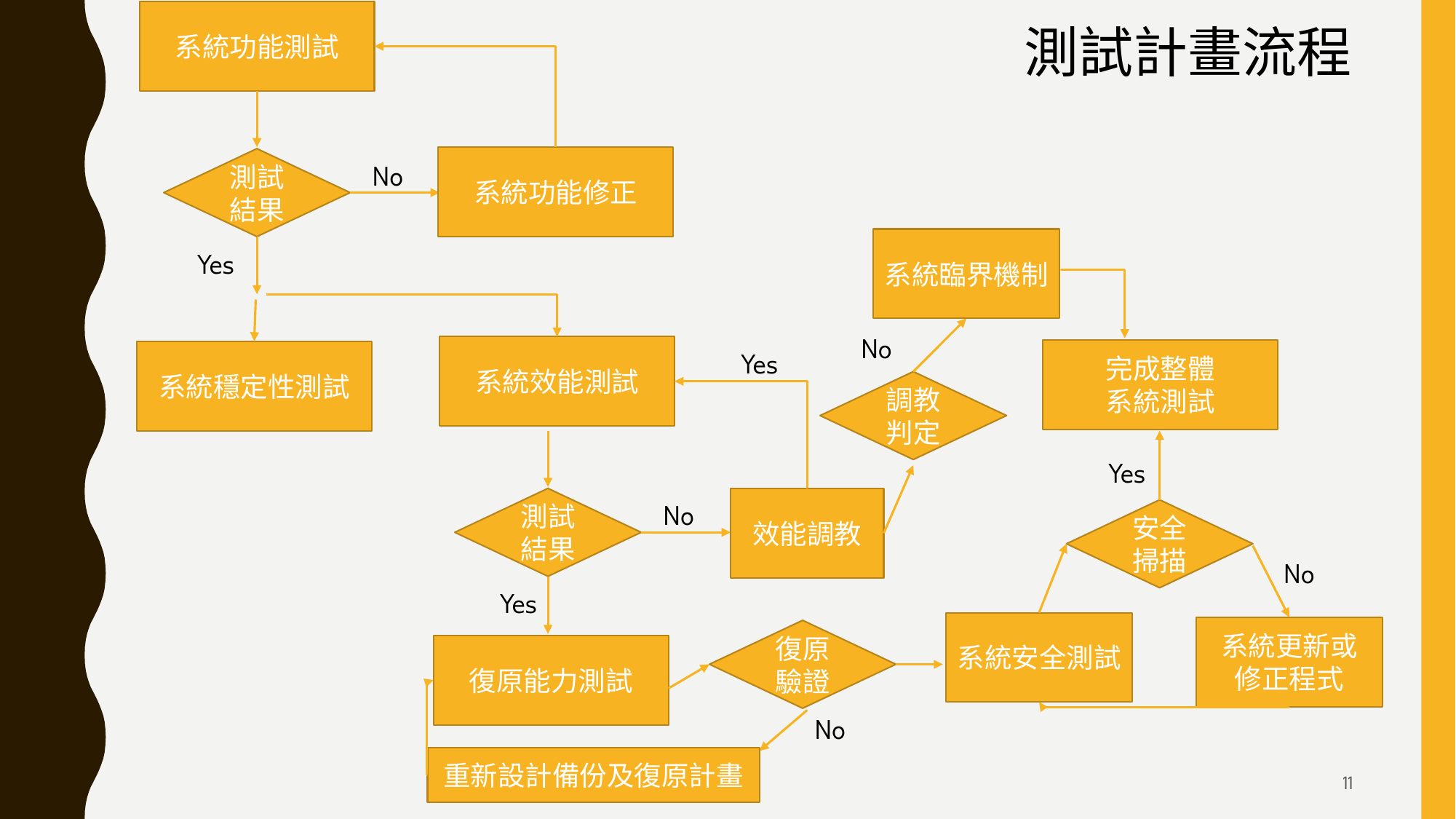

系統功能測試
測試計畫流程
系統功能修正
測試結果
No
系統臨界機制
Yes
No
系統效能測試
完成整體
系統測試
系統穩定性測試
Yes
調教判定
Yes
測試結果
效能調教
No
安全掃描
No
Yes
系統安全測試
系統更新或
修正程式
復原驗證
復原能力測試
No
重新設計備份及復原計畫
11